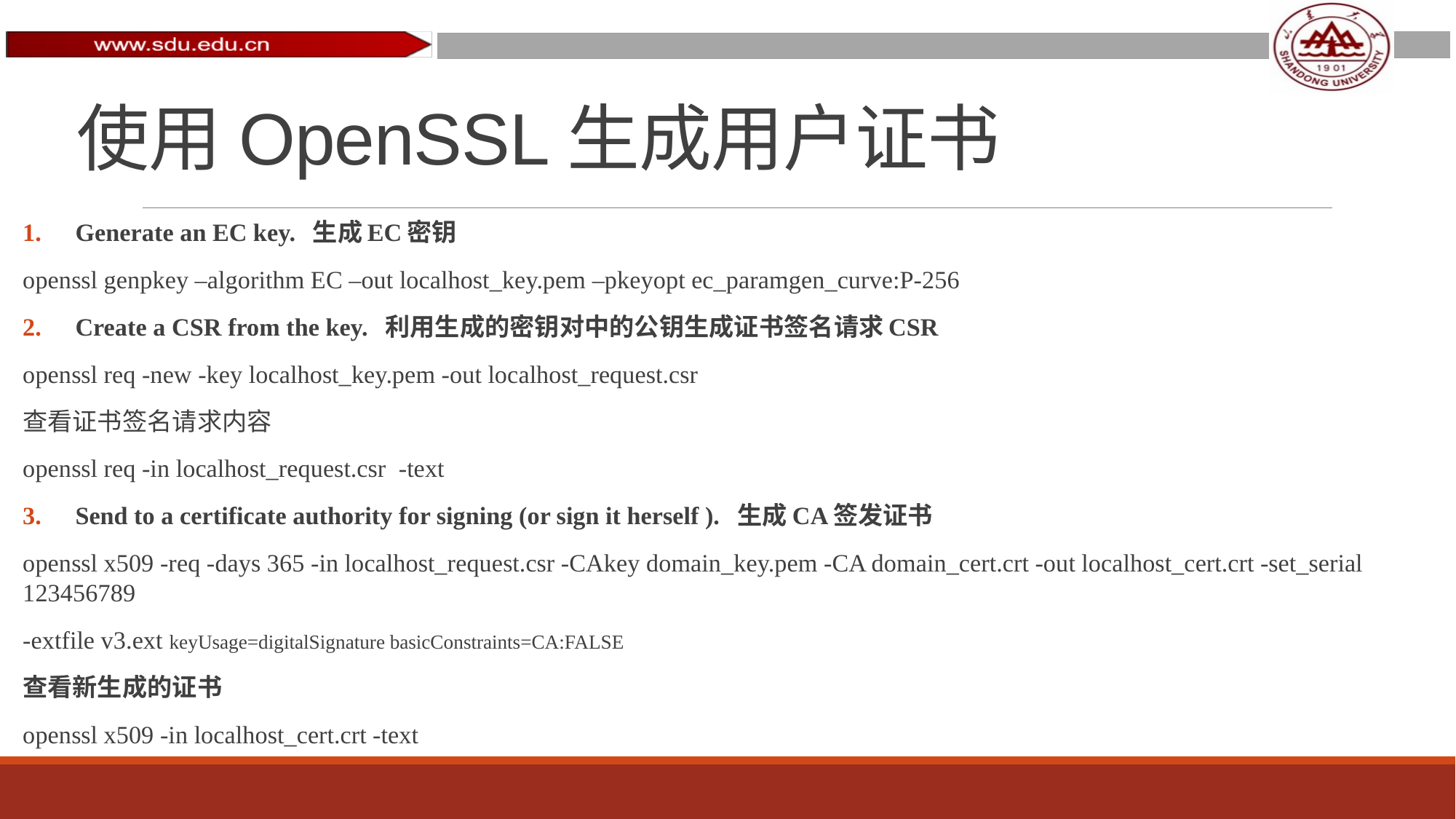

# 使用OpenSSL生成用户证书
Generate an EC key.  生成EC密钥
openssl genpkey –algorithm EC –out localhost_key.pem –pkeyopt ec_paramgen_curve:P-256
Create a CSR from the key.  利用生成的密钥对中的公钥生成证书签名请求CSR
openssl req -new -key localhost_key.pem -out localhost_request.csr
查看证书签名请求内容
openssl req -in localhost_request.csr  -text
Send to a certificate authority for signing (or sign it herself ).  生成CA签发证书
openssl x509 -req -days 365 -in localhost_request.csr -CAkey domain_key.pem -CA domain_cert.crt -out localhost_cert.crt -set_serial 123456789
-extfile v3.ext keyUsage=digitalSignature basicConstraints=CA:FALSE
查看新生成的证书
openssl x509 -in localhost_cert.crt -text